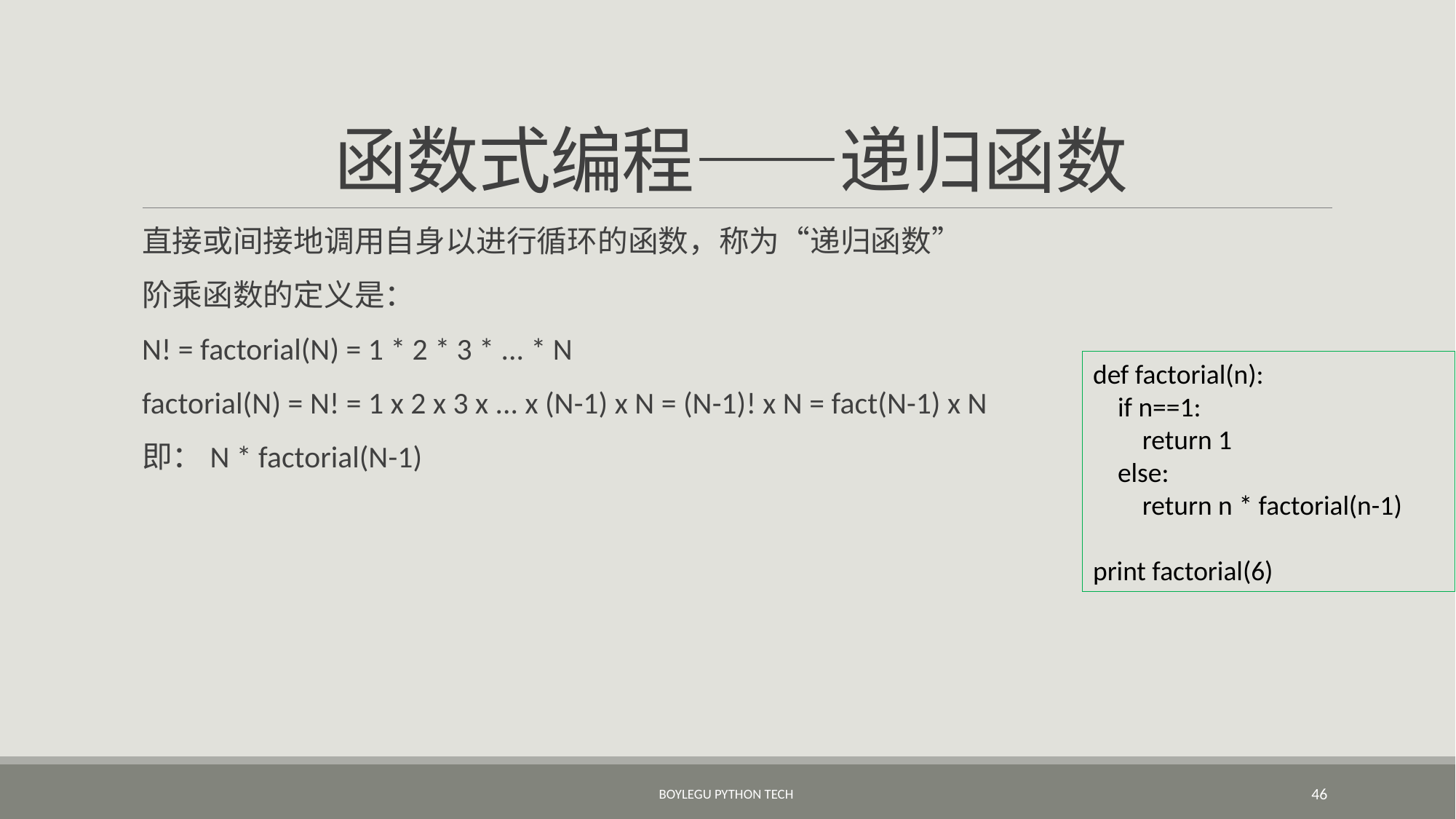

# 函数式编程——递归函数
直接或间接地调用自身以进行循环的函数，称为“递归函数”
阶乘函数的定义是：
N! = factorial(N) = 1 * 2 * 3 * ... * N
factorial(N) = N! = 1 x 2 x 3 x ... x (N-1) x N = (N-1)! x N = fact(N-1) x N
即：N * factorial(N-1)
def factorial(n):
    if n==1:
        return 1
    else:
        return n * factorial(n-1)

print factorial(6)
BoyleGu Python Tech
46